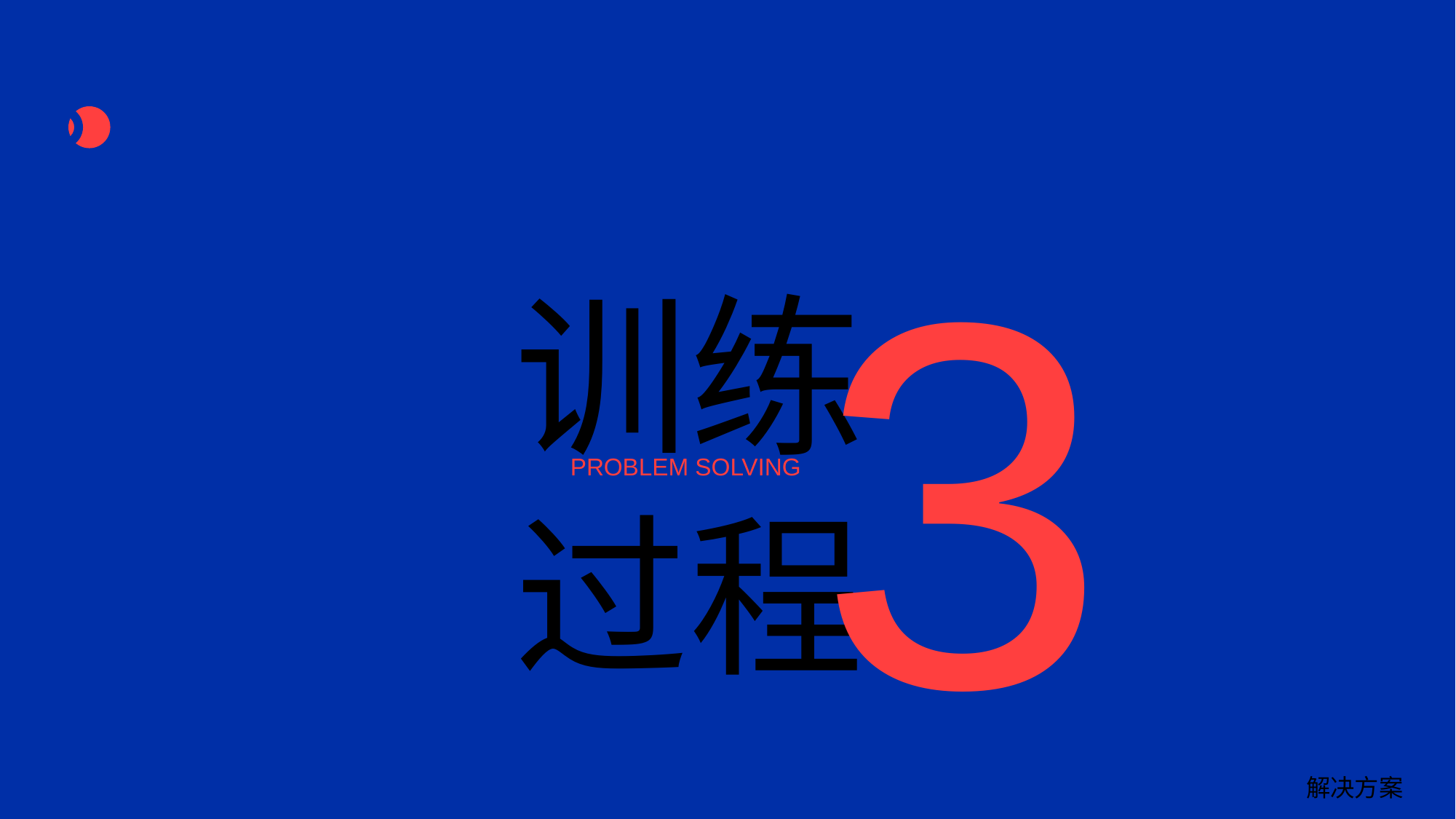

MINIMALISM
STYLE.
MID-YEAR REPORT.
COLOR
COLLISION
DESIGN

3
训练过程
PROBLEM SOLVING

解决方案